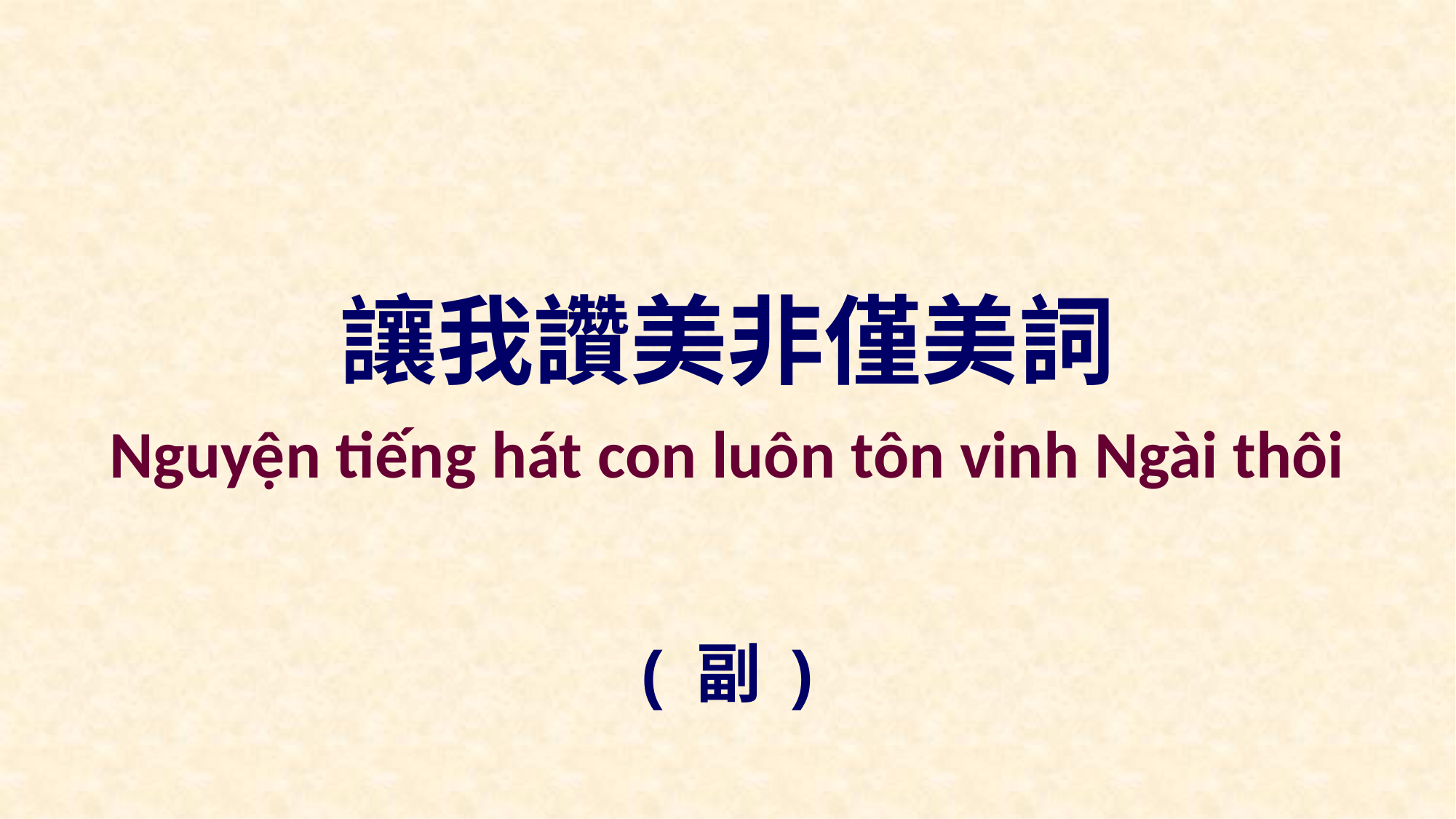

讓我讚美非僅美詞
Nguyện tiếng hát con luôn tôn vinh Ngài thôi
( 副 )